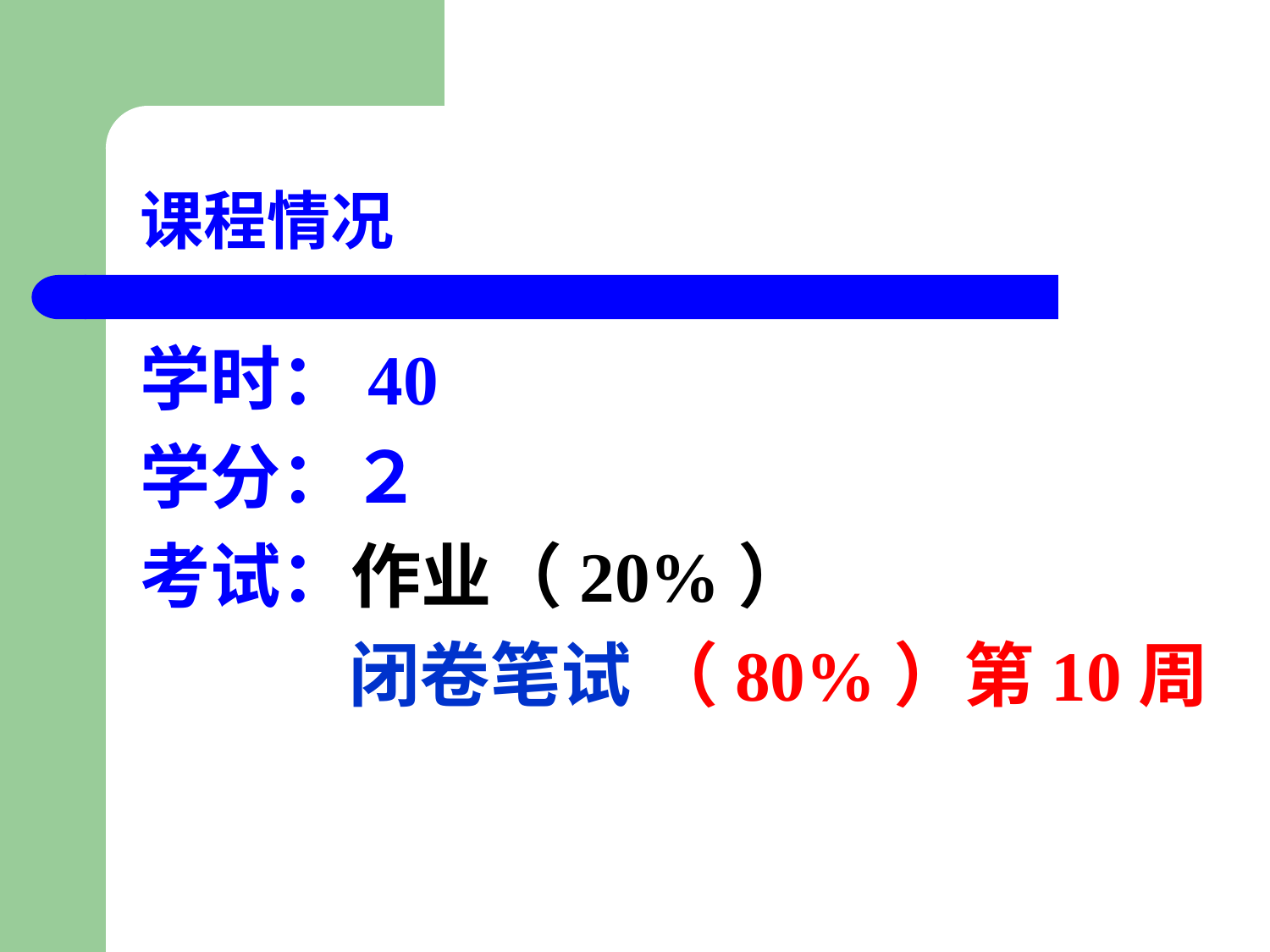

# 课程情况
学时：40
学分：２
考试：作业（20%）
            闭卷笔试 （80%）第10周